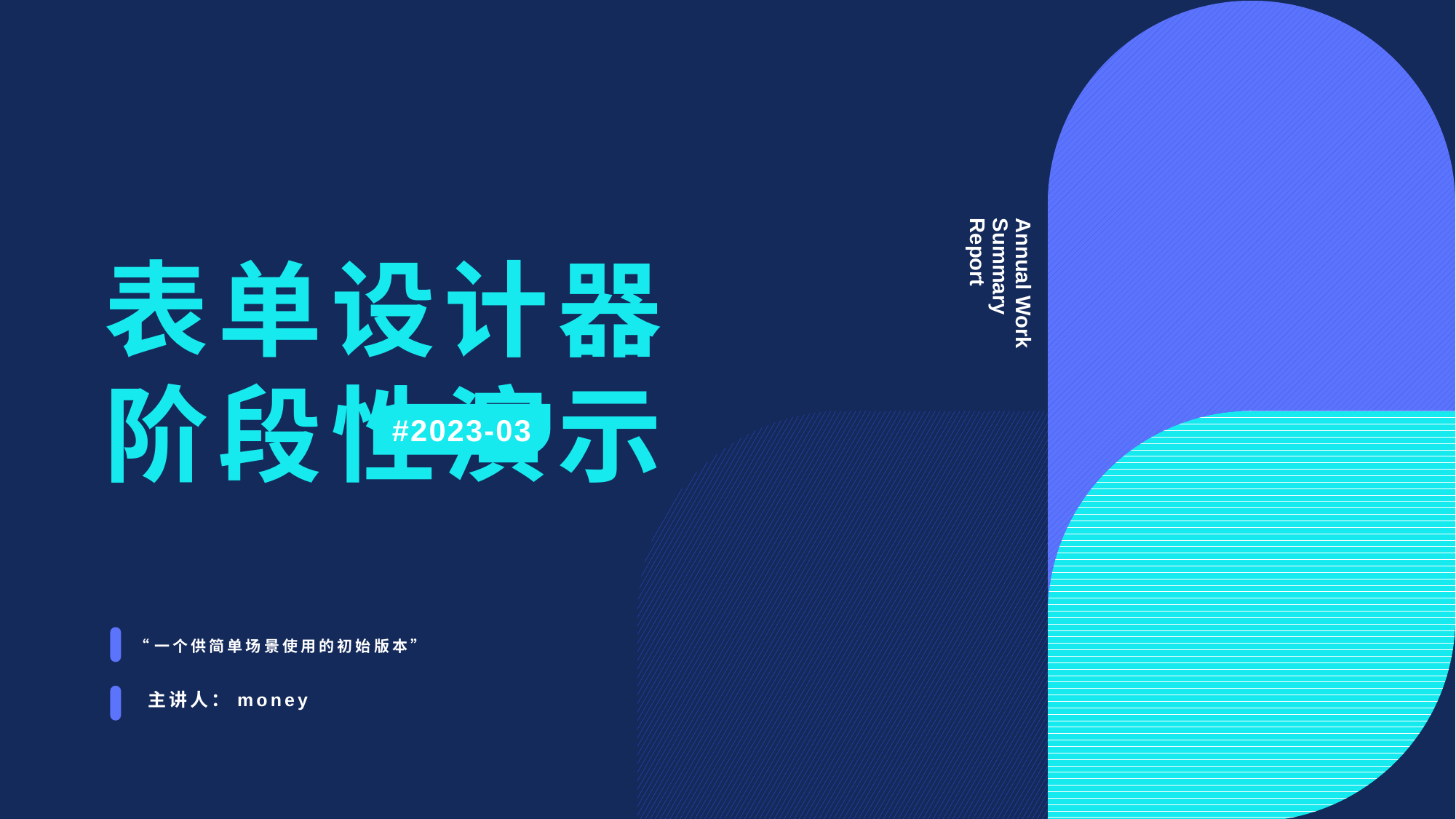

# 表单设计器阶段性演示
Annual Work
Summary Report
#2023-03
“一个供简单场景使用的初始版本”
主讲人：money